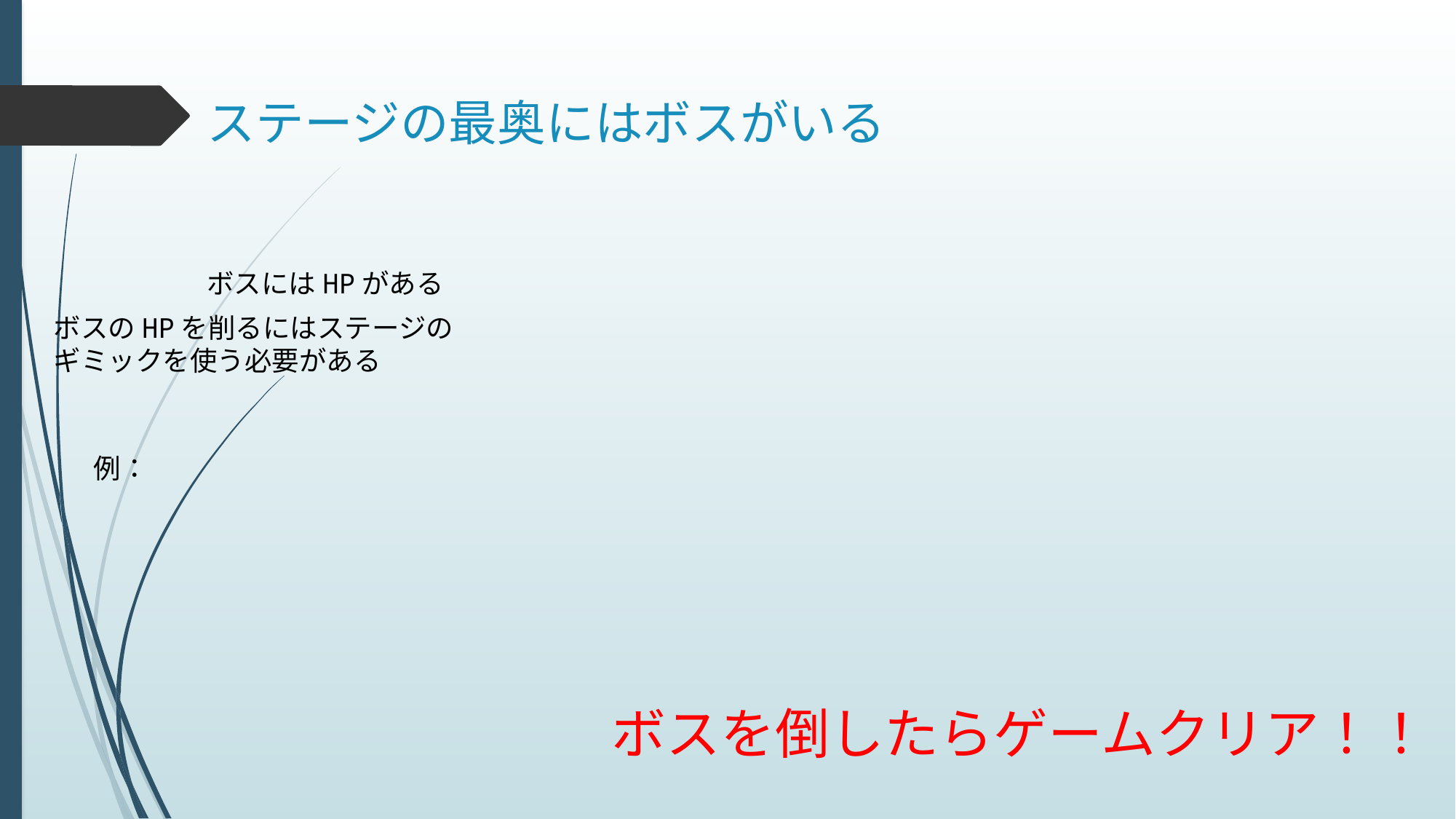

# ステージの最奥にはボスがいる
ボスにはHPがある
ボスのHPを削るにはステージのギミックを使う必要がある
例：
ボスを倒したらゲームクリア！！